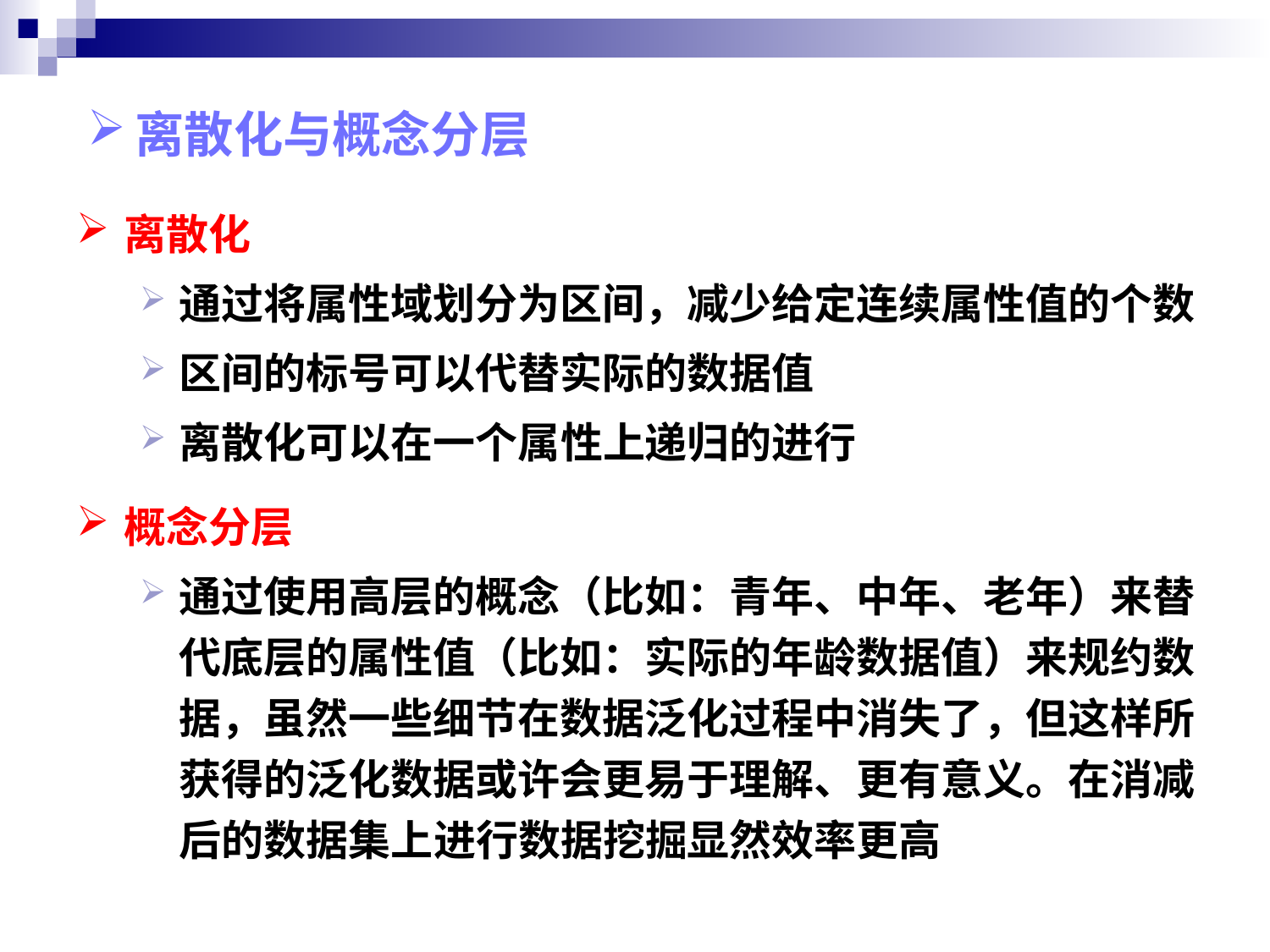

离散化与概念分层
离散化
通过将属性域划分为区间，减少给定连续属性值的个数
区间的标号可以代替实际的数据值
离散化可以在一个属性上递归的进行
概念分层
通过使用高层的概念（比如：青年、中年、老年）来替代底层的属性值（比如：实际的年龄数据值）来规约数据，虽然一些细节在数据泛化过程中消失了，但这样所获得的泛化数据或许会更易于理解、更有意义。在消减后的数据集上进行数据挖掘显然效率更高